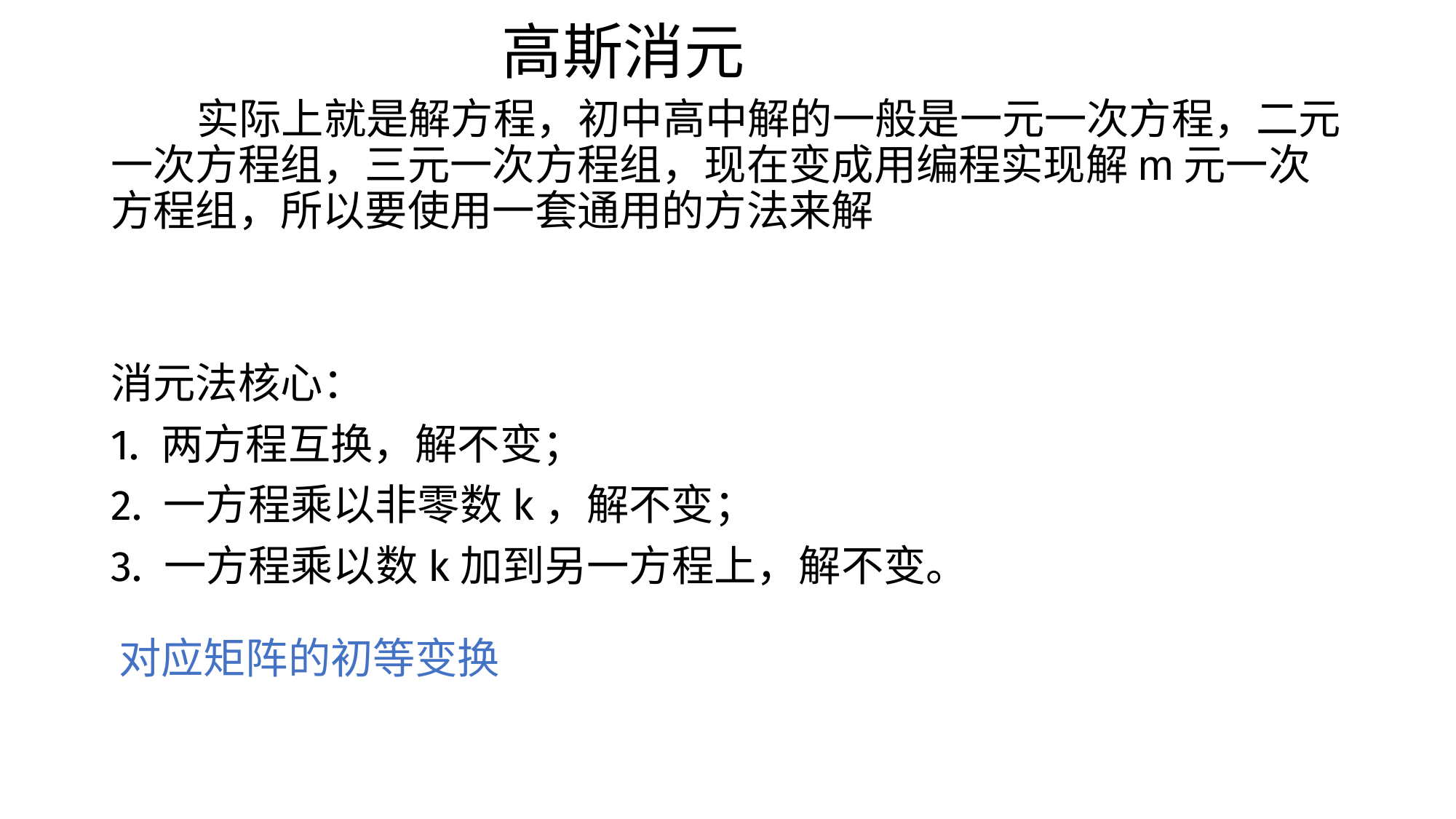

# 高斯消元
        实际上就是解方程，初中高中解的一般是一元一次方程，二元一次方程组，三元一次方程组，现在变成用编程实现解m元一次方程组，所以要使用一套通用的方法来解

消元法核心：
1. 两方程互换，解不变；
2. 一方程乘以非零数k，解不变；
3. 一方程乘以数k加到另一方程上，解不变。
对应矩阵的初等变换